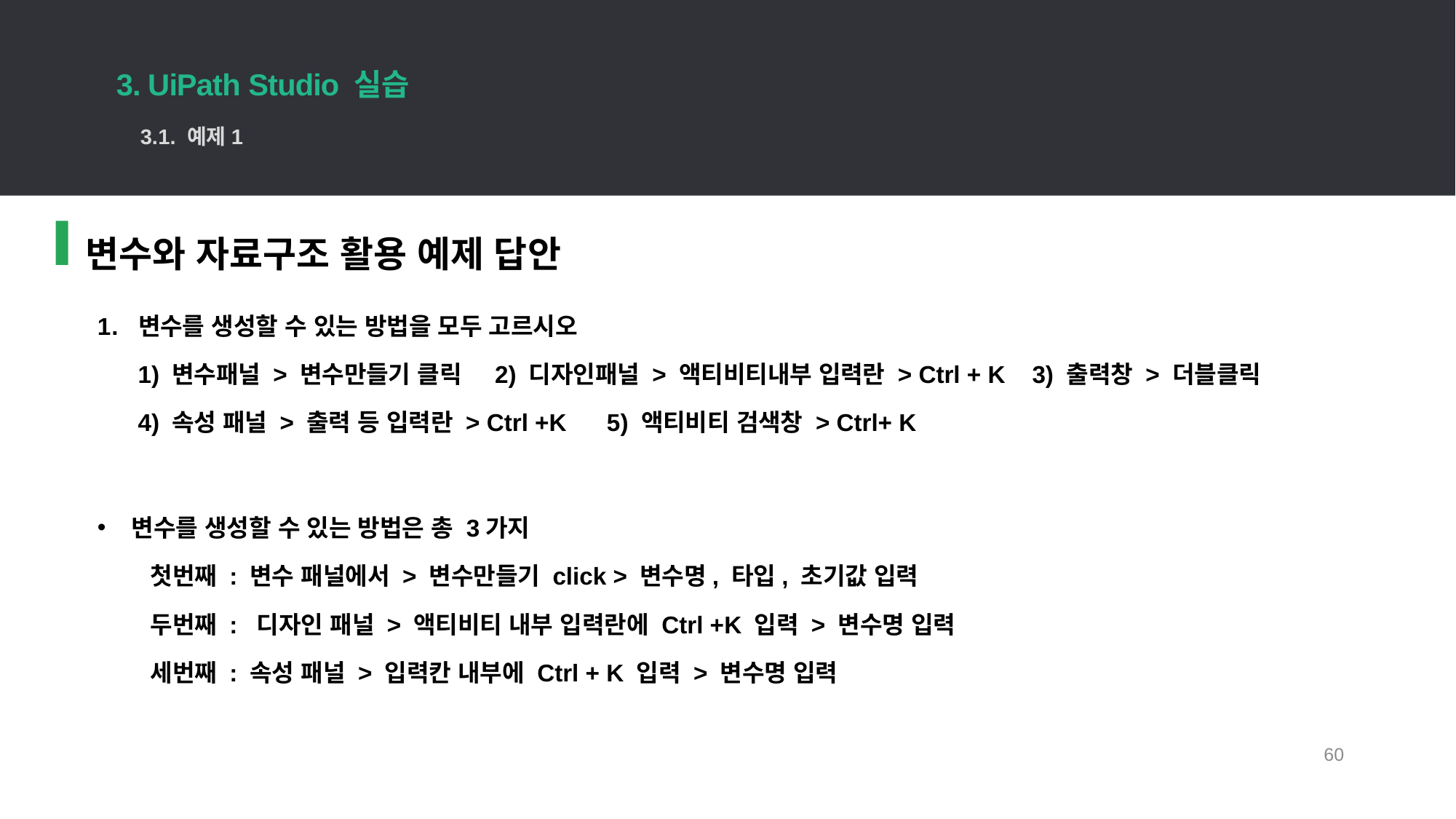

3. UiPath Studio 실습
60
3.1. 예제1
변수와 자료구조 활용 예제 답안

변수를 생성할 수 있는 방법을 모두 고르시오
      1) 변수패널 > 변수만들기 클릭    2) 디자인패널 > 액티비티내부 입력란 > Ctrl + K    3) 출력창 > 더블클릭
      4) 속성 패널 > 출력 등 입력란 > Ctrl +K      5) 액티비티 검색창 > Ctrl+ K
변수를 생성할 수 있는 방법은 총 3가지
       첫번째 : 변수 패널에서 > 변수만들기 click > 변수명, 타입, 초기값 입력
       두번째 :  디자인 패널 > 액티비티 내부 입력란에 Ctrl +K 입력 > 변수명 입력
       세번째 : 속성 패널 > 입력칸 내부에 Ctrl + K 입력 > 변수명 입력

60